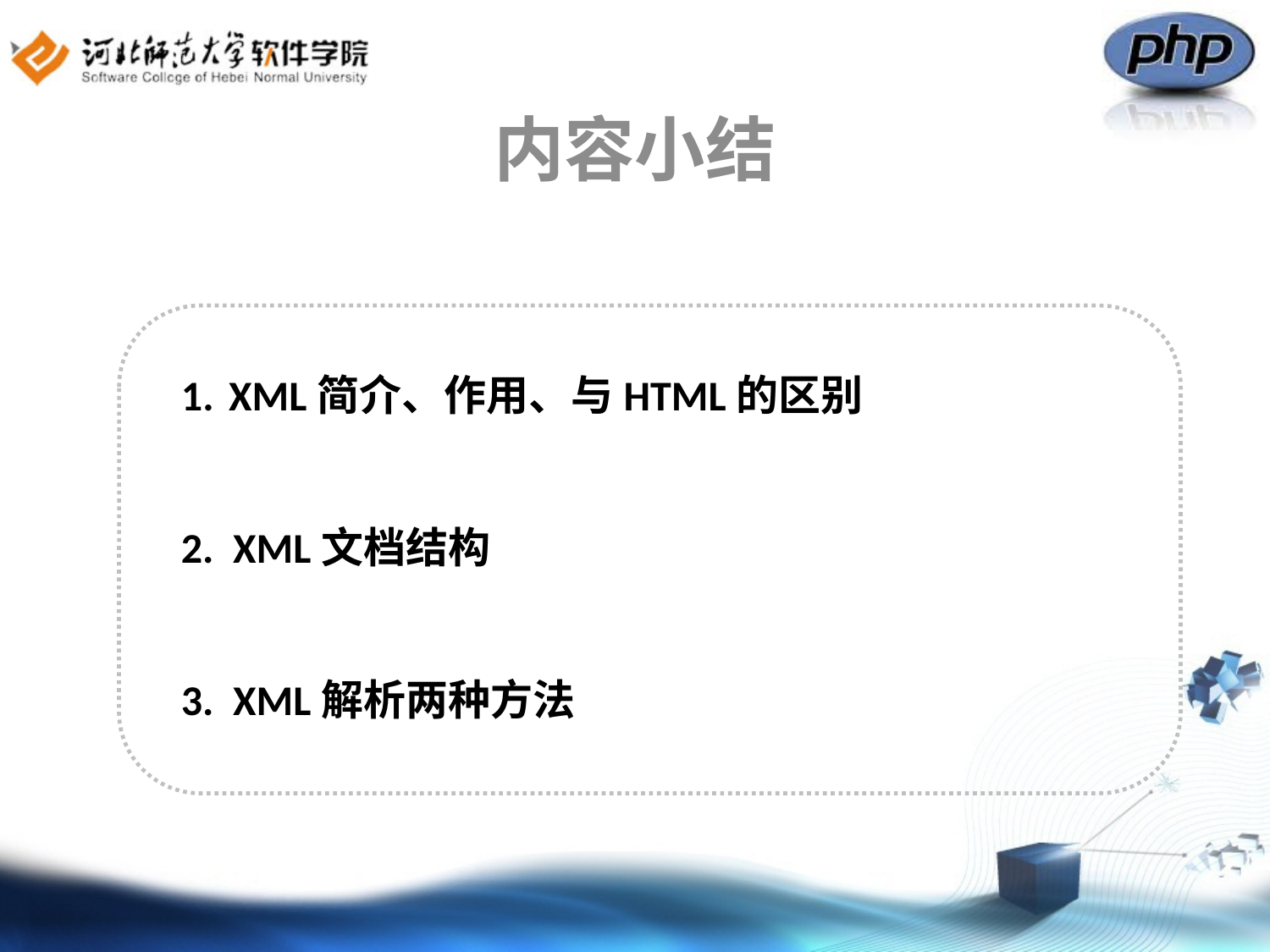

# 内容小结

XML简介、作用、与HTML的区别

2.  XML文档结构

3.  XML解析两种方法